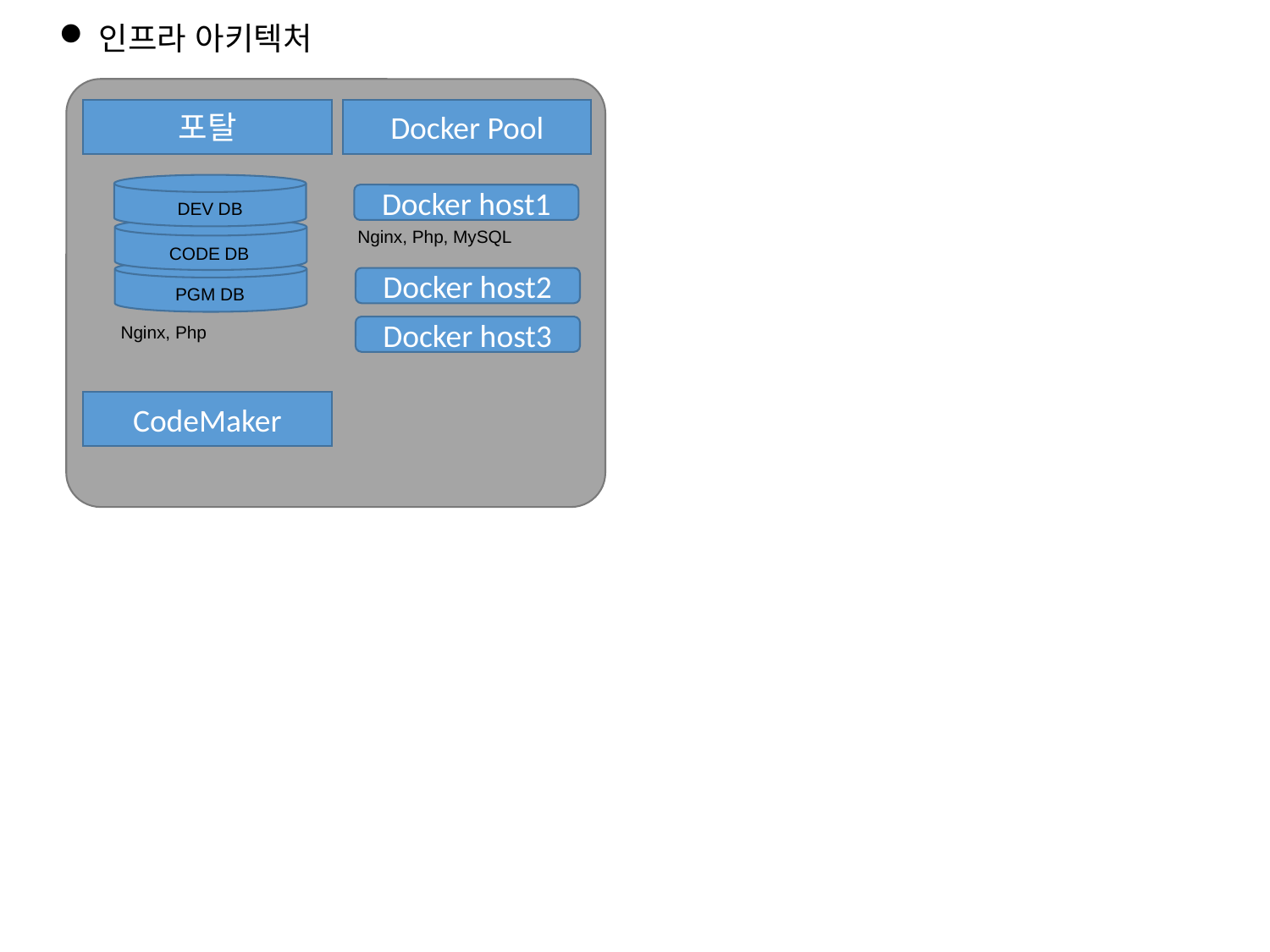

인프라 아키텍처

포탈
Docker Pool

Docker host1
DEV DB

Nginx, Php, MySQL
CODE DB

Docker host2
PGM DB
Nginx, Php
Docker host3
CodeMaker